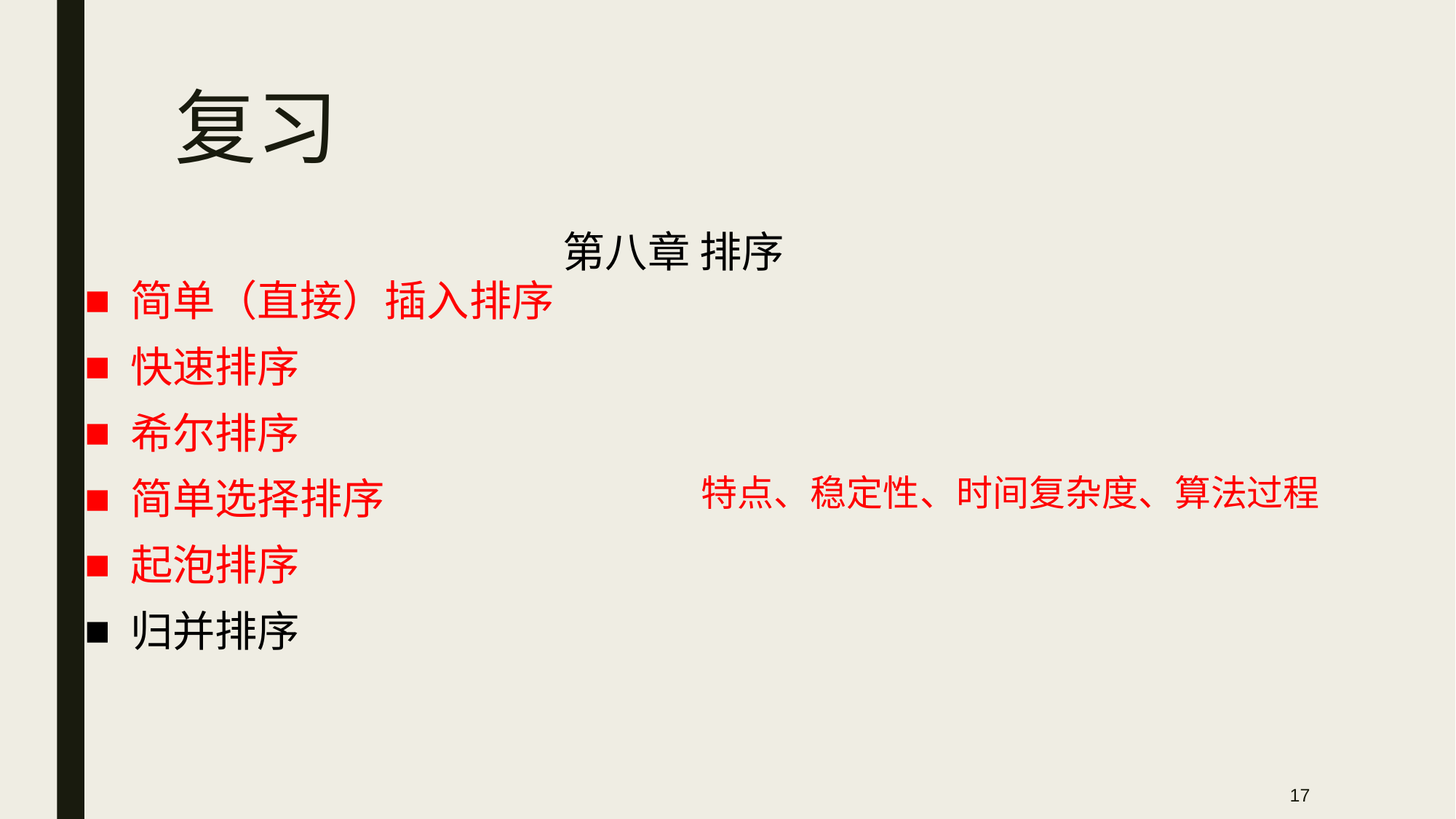

# 复习
第八章 排序
简单（直接）插入排序
快速排序
希尔排序
简单选择排序
起泡排序
归并排序
特点、稳定性、时间复杂度、算法过程
17